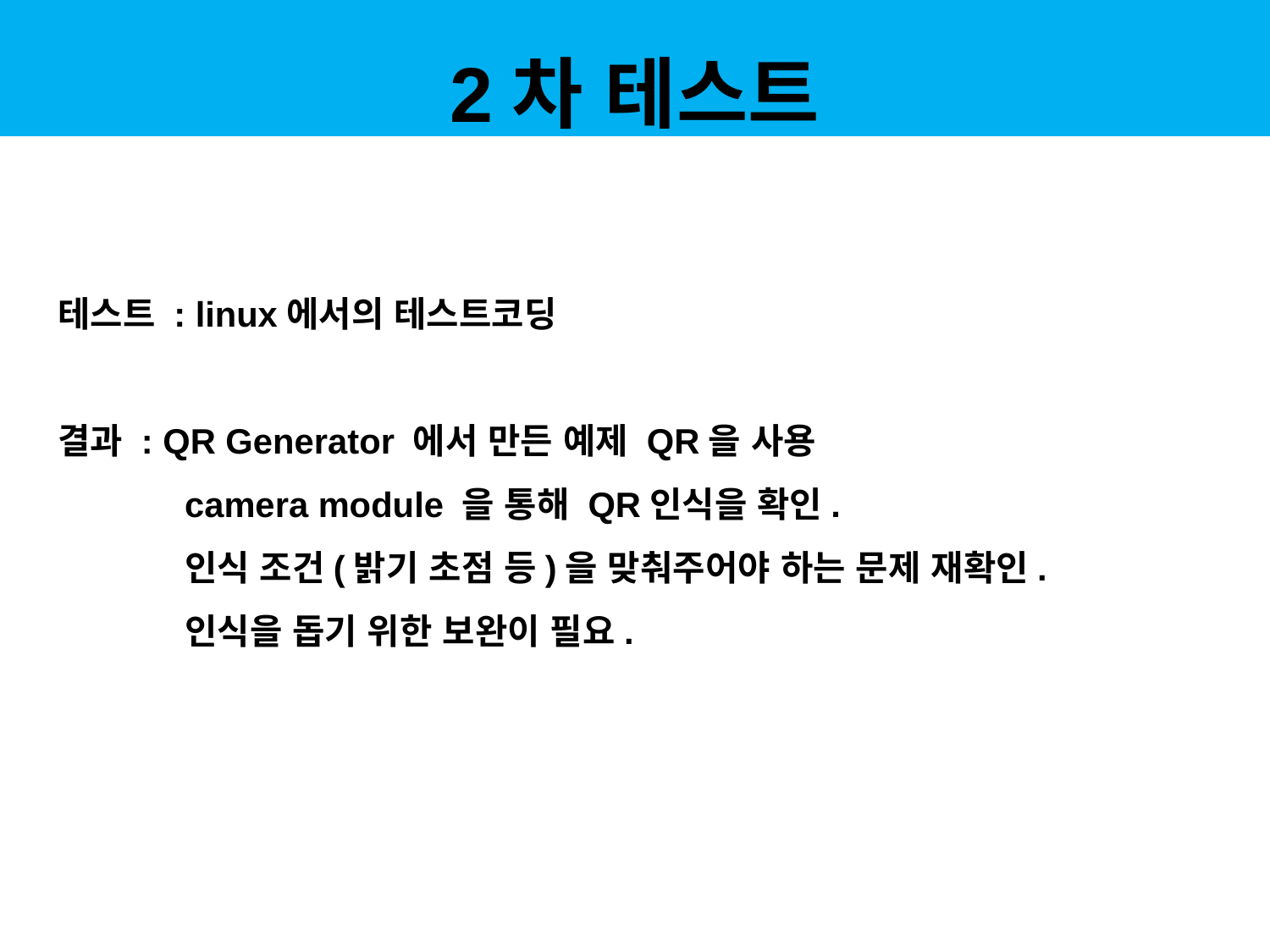

# 2차 테스트
테스트 : linux에서의 테스트코딩

결과 : QR Generator 에서 만든 예제 QR을 사용
	camera module 을 통해 QR인식을 확인.
	인식 조건(밝기 초점 등)을 맞춰주어야 하는 문제 재확인.
	인식을 돕기 위한 보완이 필요.